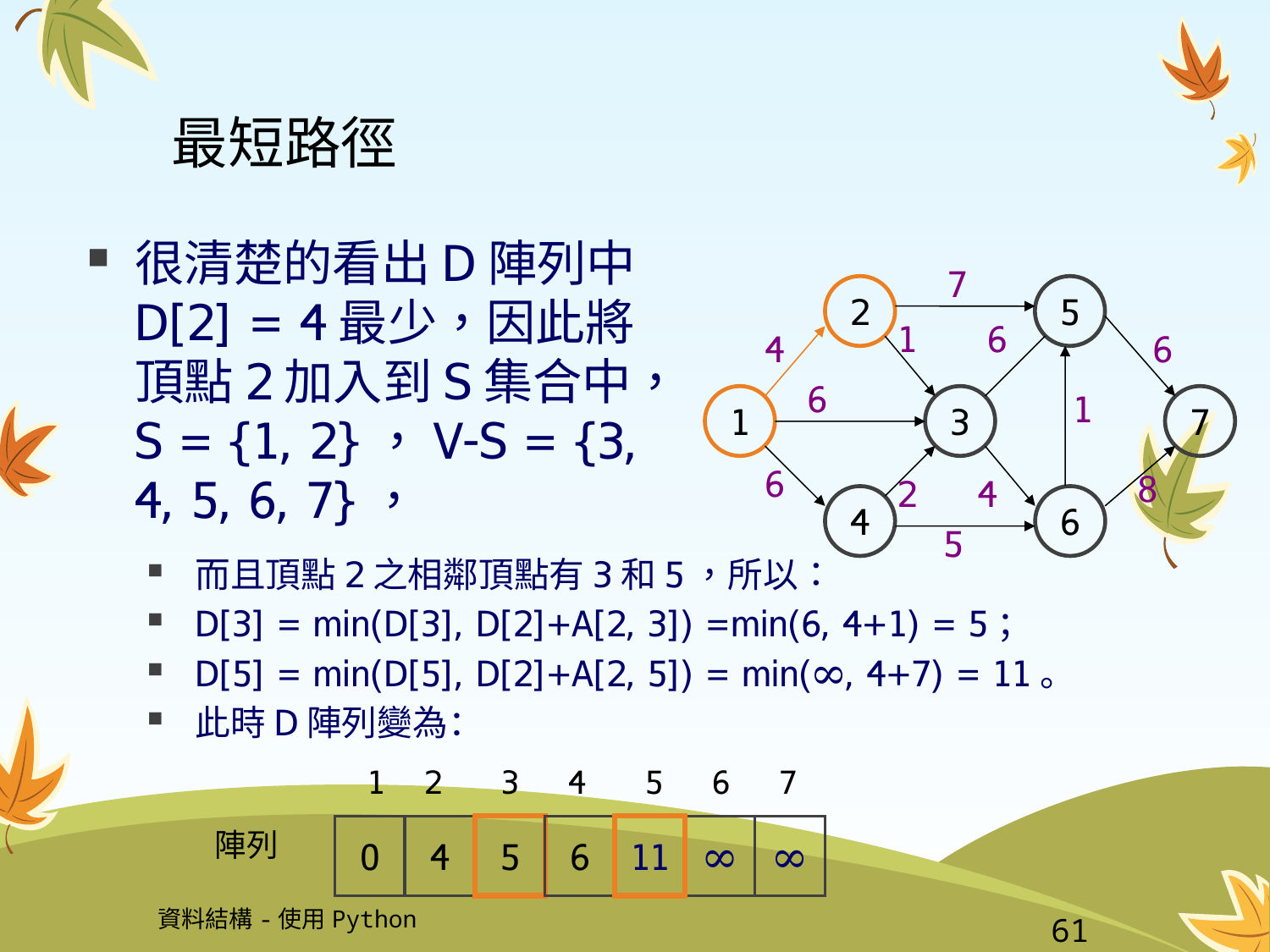

# 最短路徑
很清楚的看出D陣列中D[2] = 4最少，因此將頂點2加入到S集合中，S = {1, 2}，V-S = {3, 4, 5, 6, 7}，
7
2
5

1
6

4
6

6
1
1
3
7

6
8
2
4
4
6
5

而且頂點2之相鄰頂點有3和5，所以：
D[3] = min(D[3], D[2]+A[2, 3]) =min(6, 4+1) = 5；
D[5] = min(D[5], D[2]+A[2, 5]) = min(∞, 4+7) = 11。
此時D陣列變為：
1    2      3     4      5     6     7
0
4
5
6
11
∞
∞
陣列
資料結構-使用Python
61